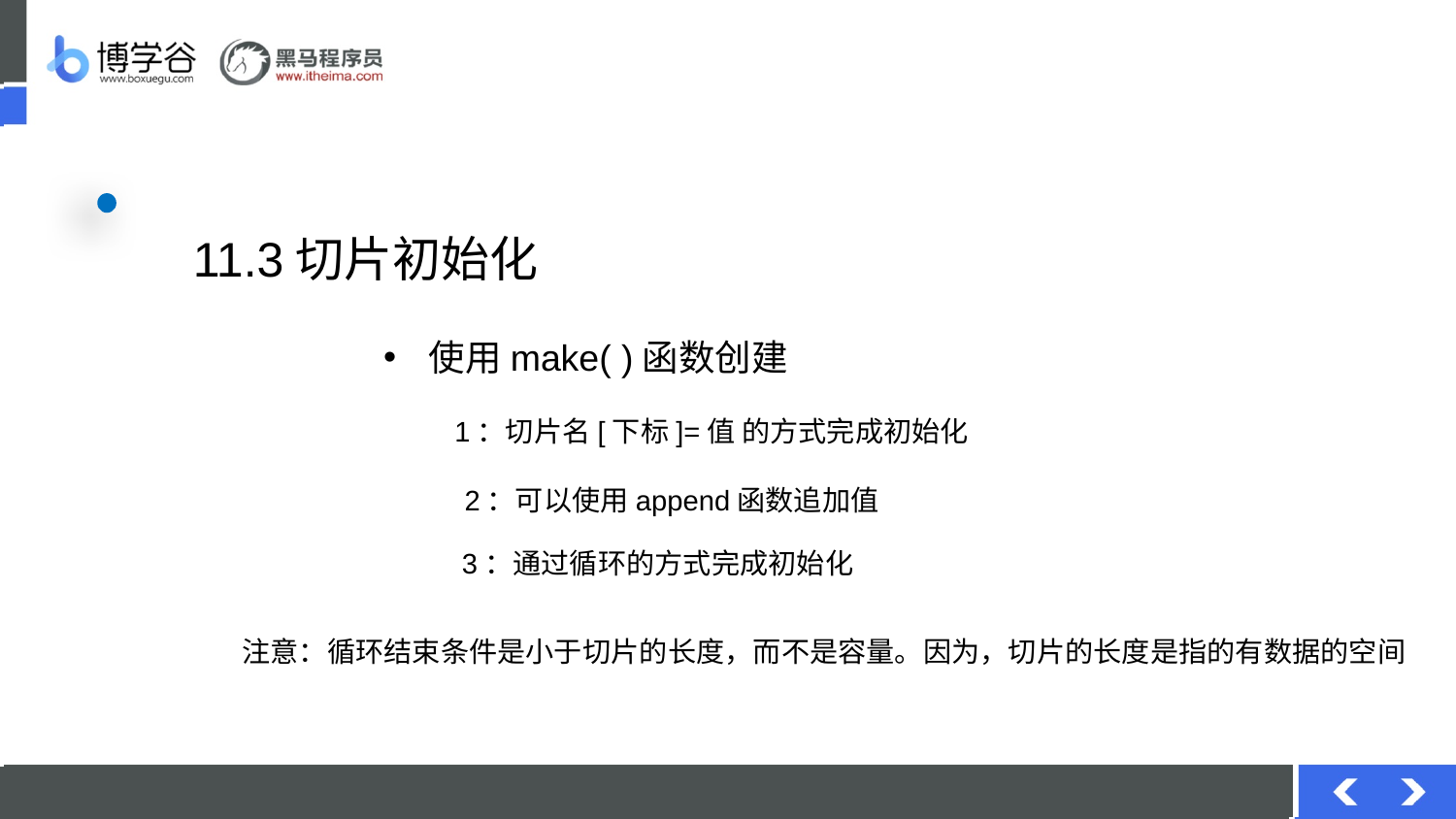

# 11.3切片初始化
使用make( )函数创建
1：切片名[下标]=值 的方式完成初始化
2：可以使用append函数追加值
3：通过循环的方式完成初始化
注意：循环结束条件是小于切片的长度，而不是容量。因为，切片的长度是指的有数据的空间